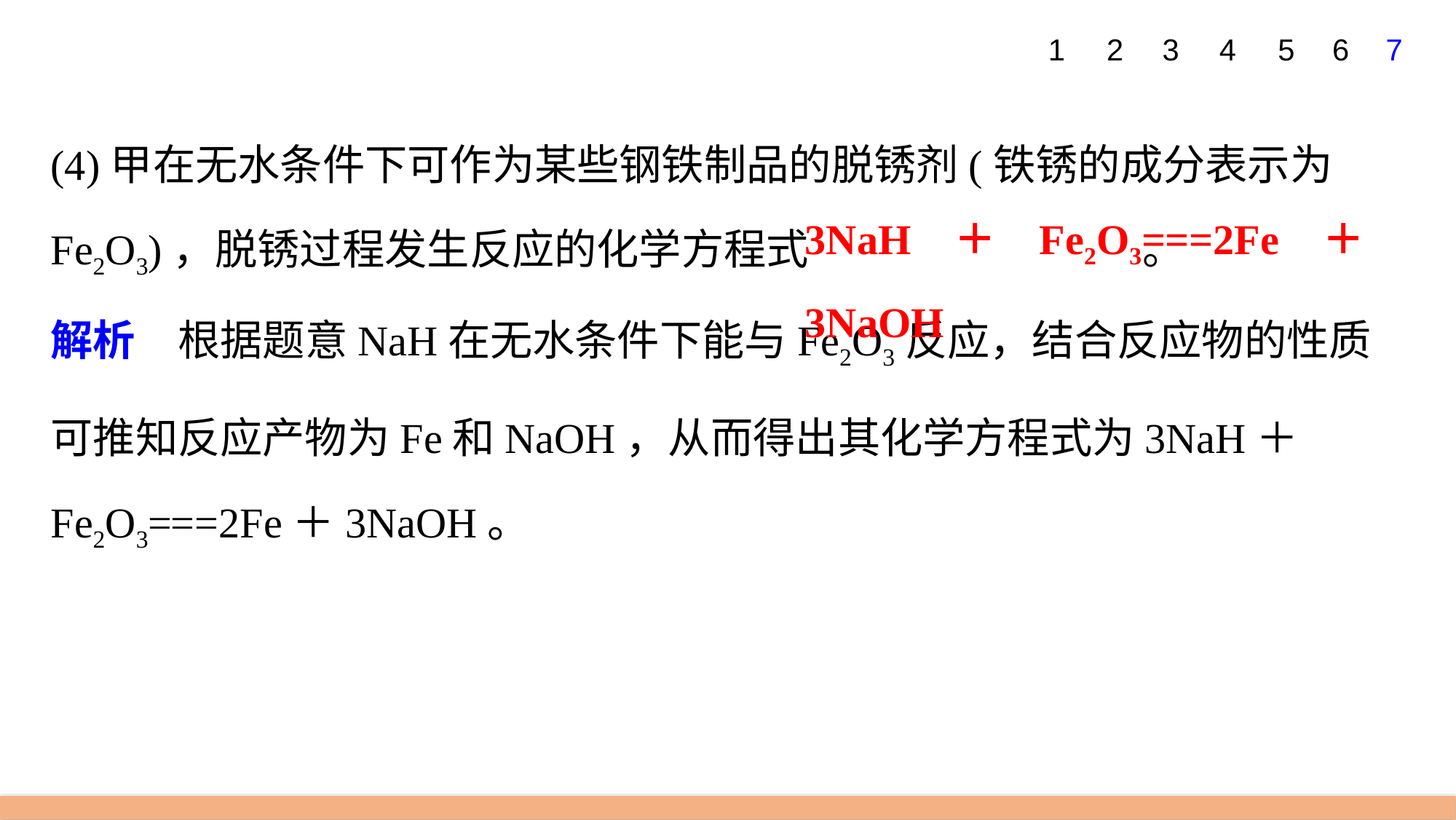

1
2
3
4
5
6
7
(4)甲在无水条件下可作为某些钢铁制品的脱锈剂(铁锈的成分表示为Fe2O3)，脱锈过程发生反应的化学方程式				。
解析　根据题意NaH在无水条件下能与Fe2O3反应，结合反应物的性质可推知反应产物为Fe和NaOH，从而得出其化学方程式为3NaH＋Fe2O3===2Fe＋3NaOH。
3NaH＋Fe2O3===2Fe＋3NaOH